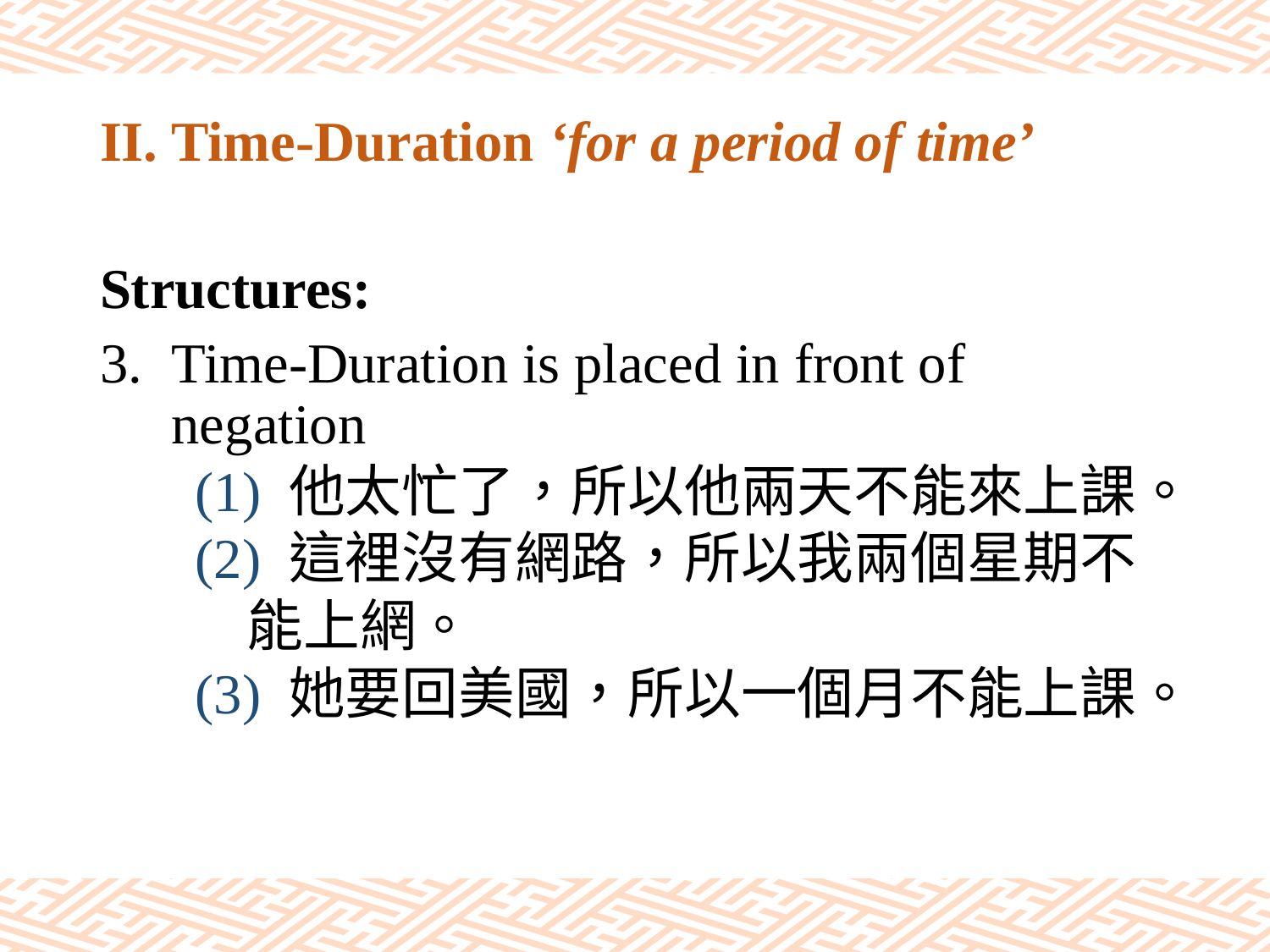

# II. Time-Duration ‘for a period of time’
Structures:
Time-Duration is placed in front of negation
(1) 他太忙了，所以他兩天不能來上課。
(2) 這裡沒有網路，所以我兩個星期不
   能上網。
(3) 她要回美國，所以一個月不能上課。